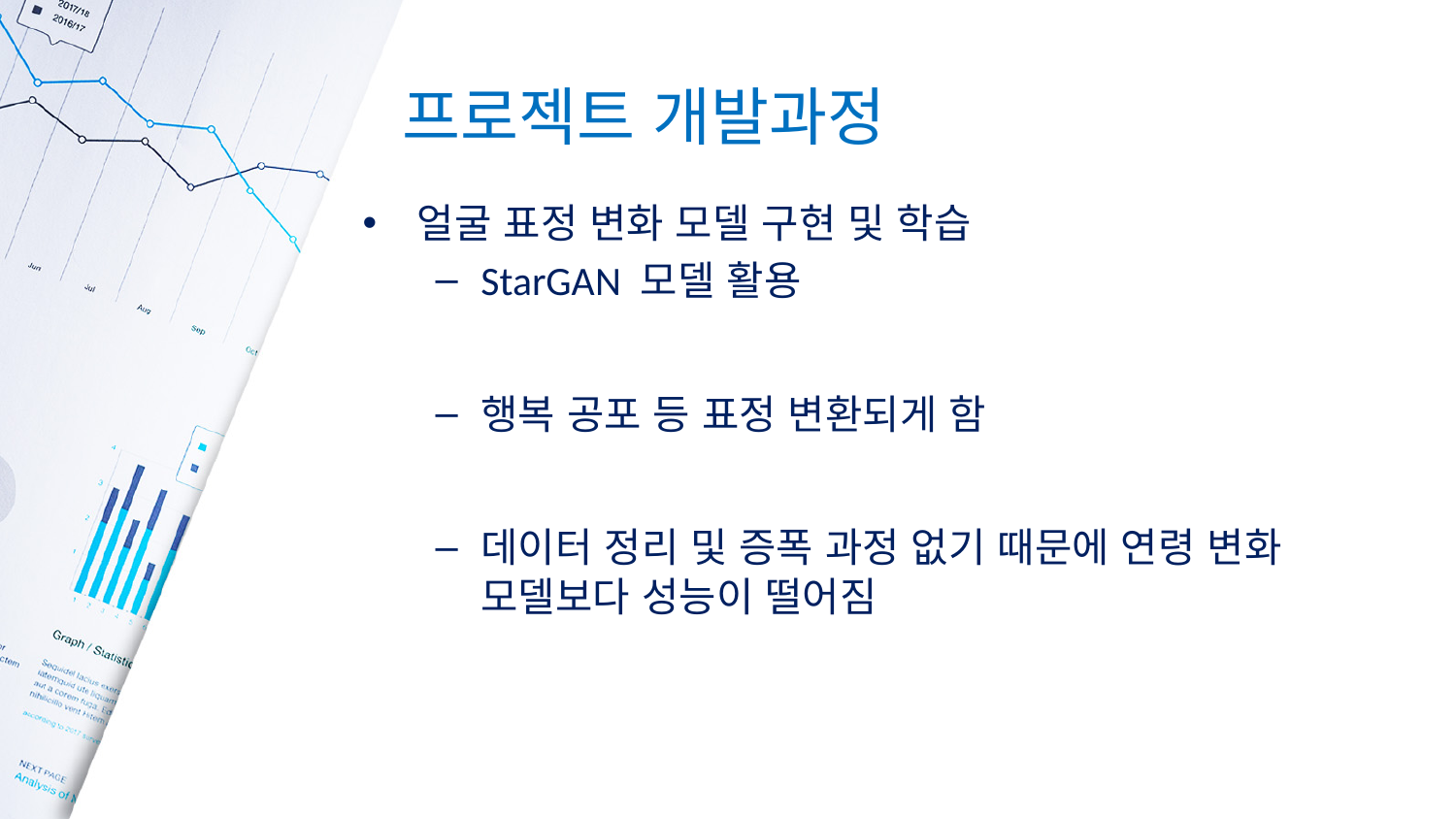

# 프로젝트 개발과정
얼굴 표정 변화 모델 구현 및 학습
StarGAN 모델 활용

행복 공포 등 표정 변환되게 함

데이터 정리 및 증폭 과정 없기 때문에 연령 변화 모델보다 성능이 떨어짐